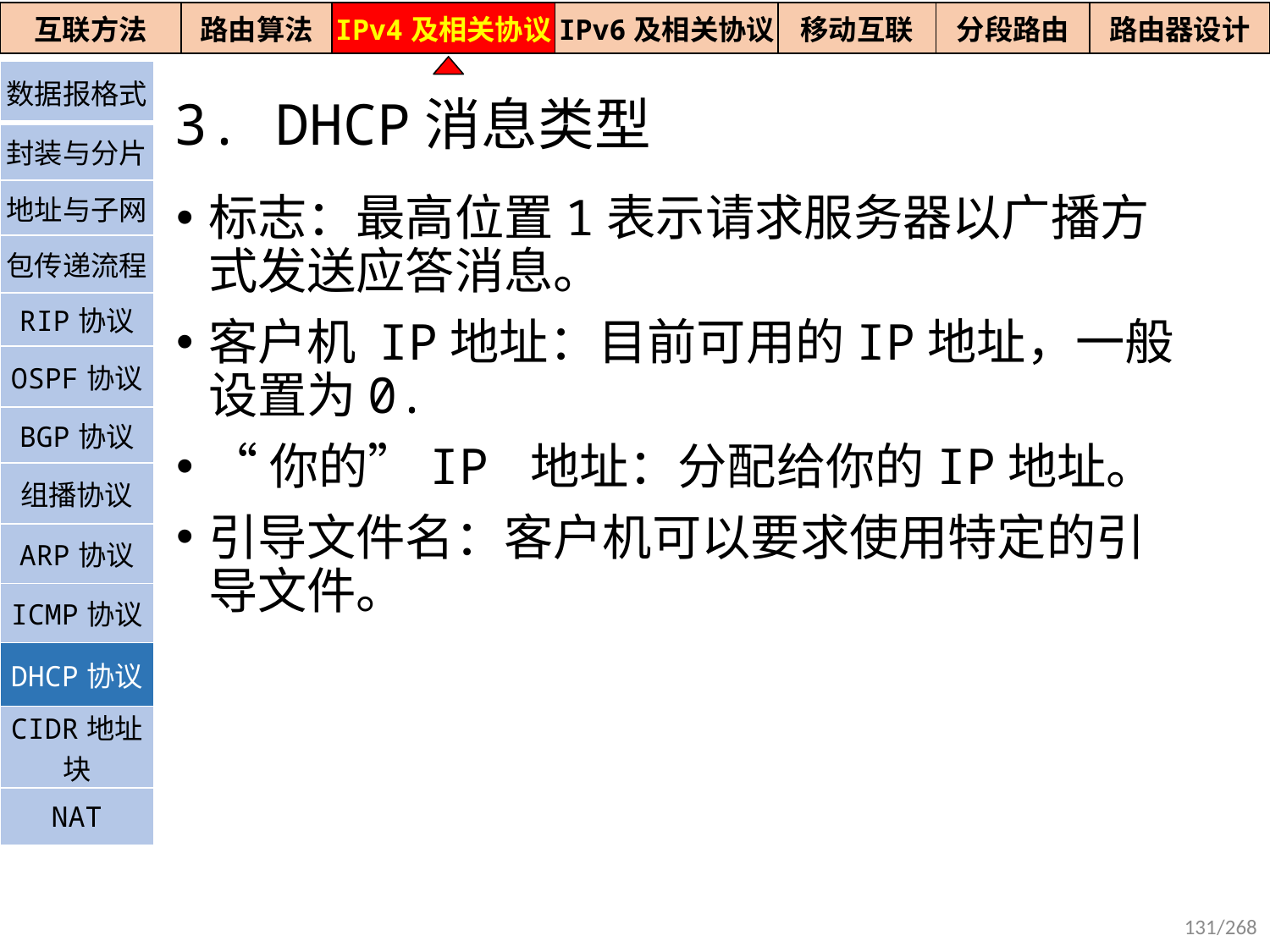

| 互联方法 | 路由算法 | IPv4及相关协议 | IPv6及相关协议 | 移动互联 | 分段路由 | 路由器设计 |
| --- | --- | --- | --- | --- | --- | --- |

| 数据报格式 |
| --- |
| 封装与分片 |
| 地址与子网 |
| 包传递流程 |
| RIP协议 |
| OSPF协议 |
| BGP协议 |
| 组播协议 |
| ARP协议 |
| ICMP协议 |
| DHCP协议 |
| CIDR地址块 |
| NAT |
3. DHCP消息类型
标志：最高位置1表示请求服务器以广播方式发送应答消息。
客户机 IP地址：目前可用的IP地址，一般设置为0.
“你的”IP 地址：分配给你的IP地址。
引导文件名：客户机可以要求使用特定的引导文件。

131/268